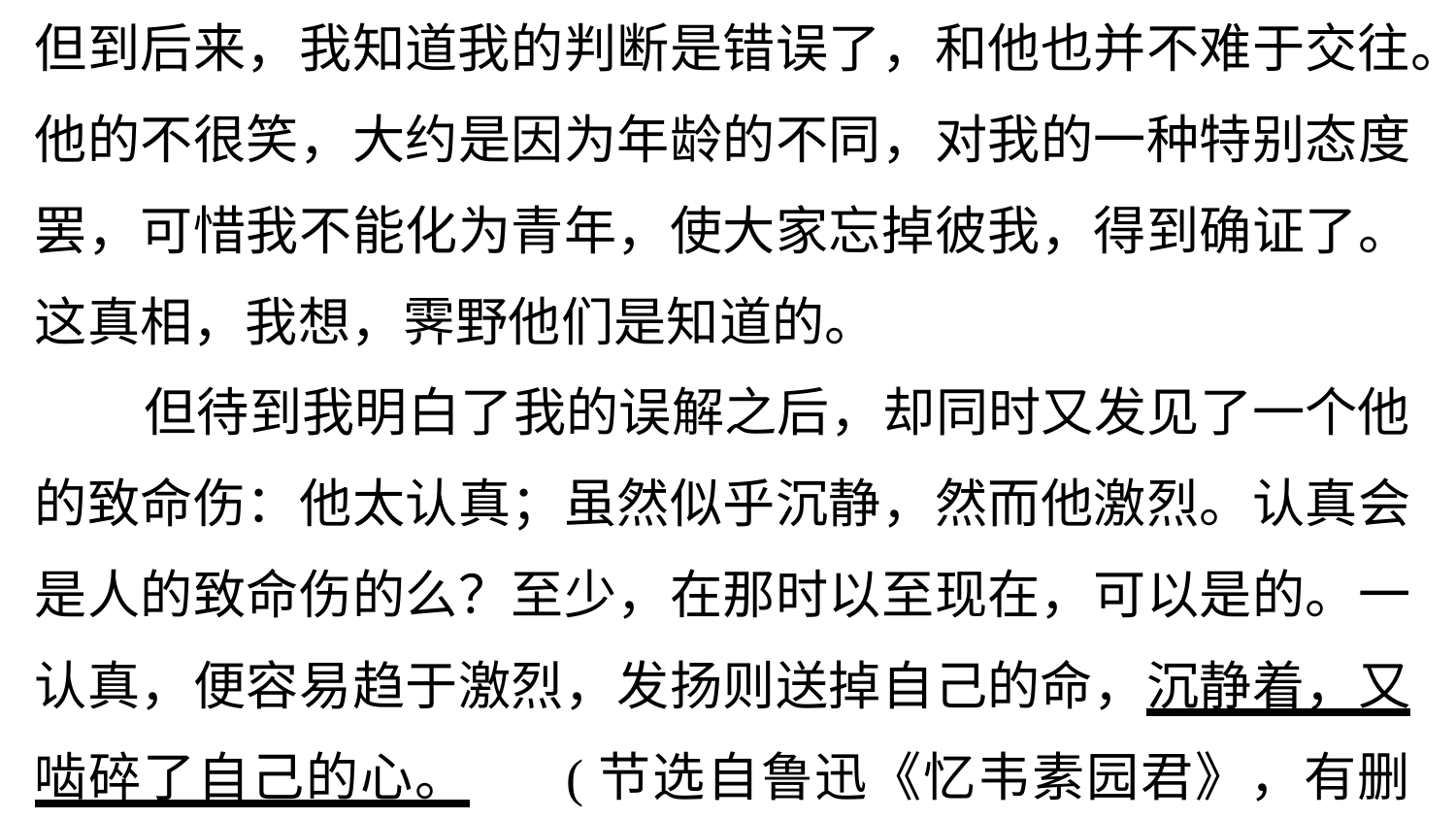

但到后来，我知道我的判断是错误了，和他也并不难于交往。他的不很笑，大约是因为年龄的不同，对我的一种特别态度罢，可惜我不能化为青年，使大家忘掉彼我，得到确证了。这真相，我想，霁野他们是知道的。
        但待到我明白了我的误解之后，却同时又发见了一个他的致命伤：他太认真；虽然似乎沉静，然而他激烈。认真会是人的致命伤的么？至少，在那时以至现在，可以是的。一认真，便容易趋于激烈，发扬则送掉自己的命，沉静着，又啮碎了自己的心。	     (节选自鲁迅《忆韦素园君》，有删改)